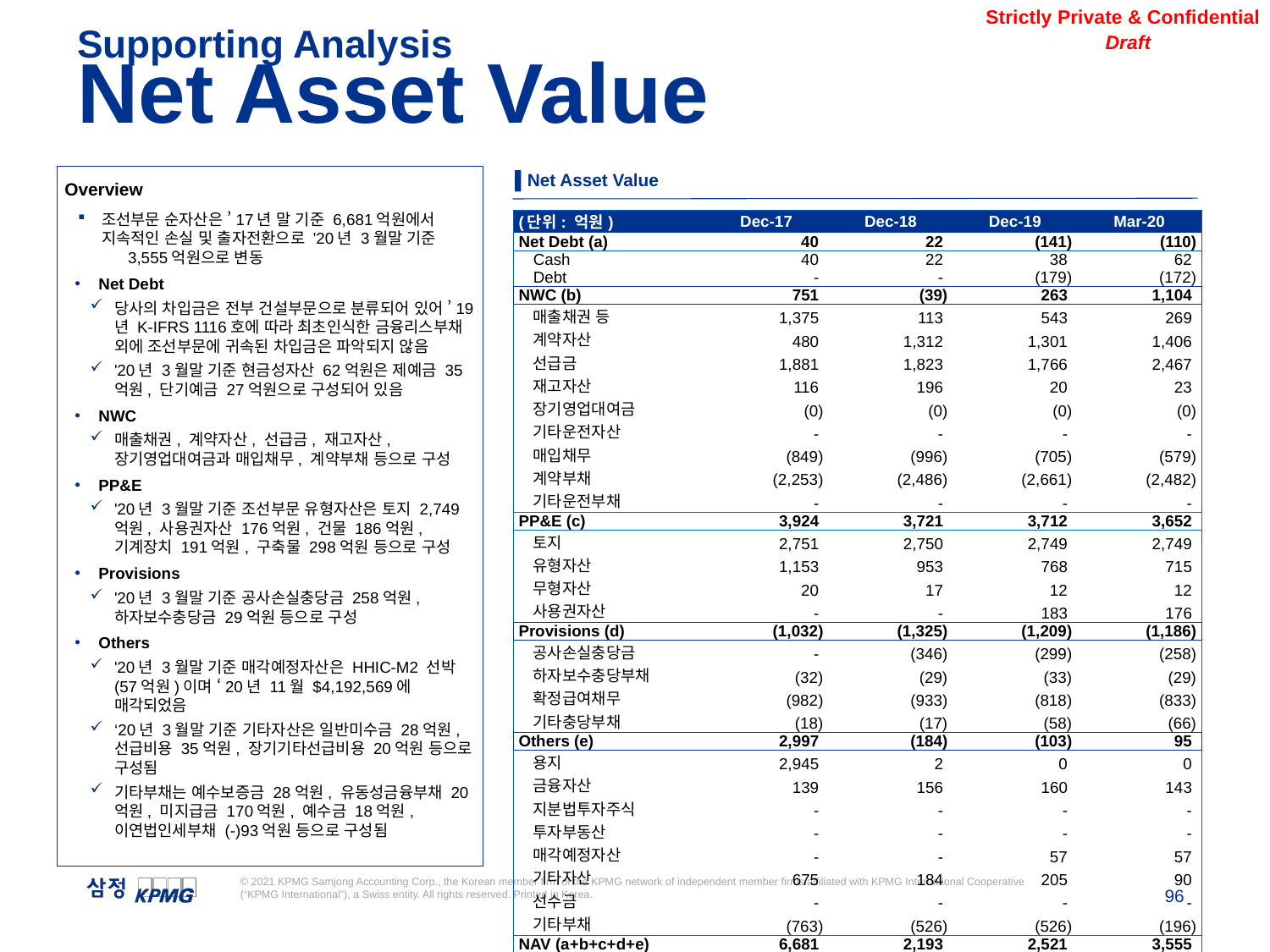

Supporting Analysis
Net Asset Value
▌Net Asset Value
Overview
조선부문 순자산은 ’17년 말 기준 6,681억원에서 지속적인 손실 및 출자전환으로 '20년 3월말 기준              3,555억원으로 변동
Net Debt
당사의 차입금은 전부 건설부문으로 분류되어 있어 ’19년 K-IFRS 1116호에 따라 최초인식한 금융리스부채 외에 조선부문에 귀속된 차입금은 파악되지 않음
'20년 3월말 기준 현금성자산 62억원은 제예금 35억원, 단기예금 27억원으로 구성되어 있음
NWC
매출채권, 계약자산, 선급금, 재고자산, 장기영업대여금과 매입채무, 계약부채 등으로 구성
PP&E
'20년 3월말 기준 조선부문 유형자산은 토지 2,749억원, 사용권자산 176억원, 건물 186억원, 기계장치 191억원, 구축물 298억원 등으로 구성
Provisions
'20년 3월말 기준 공사손실충당금 258억원, 하자보수충당금 29억원 등으로 구성
Others
'20년 3월말 기준 매각예정자산은 HHIC-M2 선박(57억원)이며 ‘20년 11월 $4,192,569에 매각되었음
‘20년 3월말 기준 기타자산은 일반미수금 28억원, 선급비용 35억원, 장기기타선급비용 20억원 등으로 구성됨
기타부채는 예수보증금 28억원, 유동성금융부채 20억원, 미지급금 170억원, 예수금 18억원, 이연법인세부채 (-)93억원 등으로 구성됨

| (단위: 억원) | Dec-17 | Dec-18 | Dec-19 | Mar-20 |
| --- | --- | --- | --- | --- |
| Net Debt (a) | 40 | 22 | (141) | (110) |
| Cash | 40 | 22 | 38 | 62 |
| Debt | - | - | (179) | (172) |
| NWC (b) | 751 | (39) | 263 | 1,104 |
| 매출채권 등 | 1,375 | 113 | 543 | 269 |
| 계약자산 | 480 | 1,312 | 1,301 | 1,406 |
| 선급금 | 1,881 | 1,823 | 1,766 | 2,467 |
| 재고자산 | 116 | 196 | 20 | 23 |
| 장기영업대여금 | (0) | (0) | (0) | (0) |
| 기타운전자산 | - | - | - | - |
| 매입채무 | (849) | (996) | (705) | (579) |
| 계약부채 | (2,253) | (2,486) | (2,661) | (2,482) |
| 기타운전부채 | - | - | - | - |
| PP&E (c) | 3,924 | 3,721 | 3,712 | 3,652 |
| 토지 | 2,751 | 2,750 | 2,749 | 2,749 |
| 유형자산 | 1,153 | 953 | 768 | 715 |
| 무형자산 | 20 | 17 | 12 | 12 |
| 사용권자산 | - | - | 183 | 176 |
| Provisions (d) | (1,032) | (1,325) | (1,209) | (1,186) |
| 공사손실충당금 | - | (346) | (299) | (258) |
| 하자보수충당부채 | (32) | (29) | (33) | (29) |
| 확정급여채무 | (982) | (933) | (818) | (833) |
| 기타충당부채 | (18) | (17) | (58) | (66) |
| Others (e) | 2,997 | (184) | (103) | 95 |
| 용지 | 2,945 | 2 | 0 | 0 |
| 금융자산 | 139 | 156 | 160 | 143 |
| 지분법투자주식 | - | - | - | - |
| 투자부동산 | - | - | - | - |
| 매각예정자산 | - | - | 57 | 57 |
| 기타자산 | 675 | 184 | 205 | 90 |
| 선수금 | - | - | - | - |
| 기타부채 | (763) | (526) | (526) | (196) |
| NAV (a+b+c+d+e) | 6,681 | 2,193 | 2,521 | 3,555 |